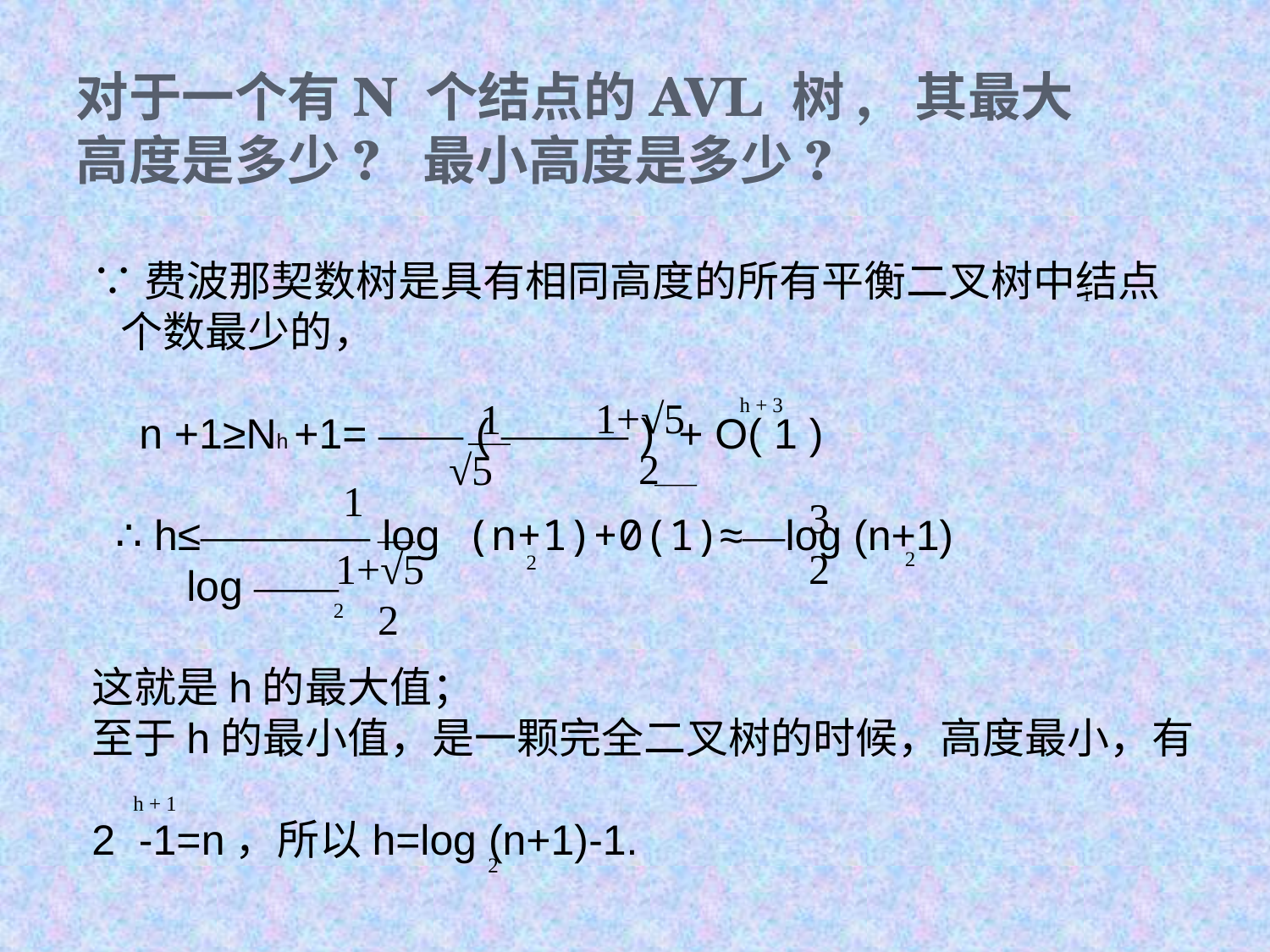

# 对于一个有n 个结点的AVL 树,  其最大高度是多少?  最小高度是多少?

∵费波那契数树是具有相同高度的所有平衡二叉树中结点
  个数最少的，

    n +1≥Nh +1= —— ( ——— )  + O( 1 )

  ∴ h≤———— log (n+1)+0(1)≈—log (n+1)
        log ——

这就是h的最大值；
至于h的最小值，是一颗完全二叉树的时候，高度最小，有

2  -1=n，所以h=log (n+1)-1.

i
1+√5
    2
h + 3
   1
√5

1
3
2

1+√5
    2
2

2
2
h + 1
2